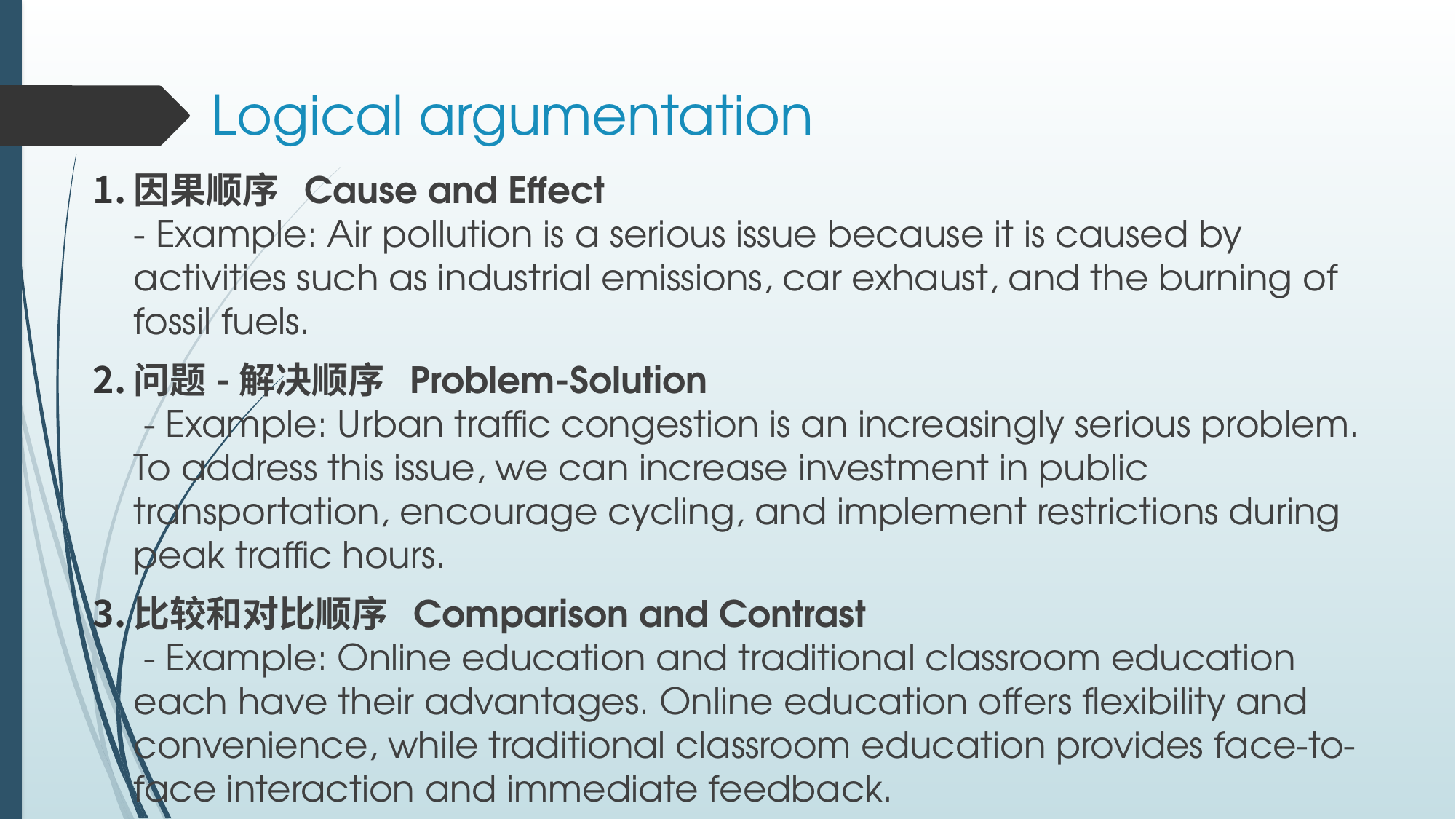

# Logical argumentation
因果顺序  Cause and Effect
- Example: Air pollution is a serious issue because it is caused by activities such as industrial emissions, car exhaust, and the burning of fossil fuels.
问题-解决顺序  Problem-Solution
 - Example: Urban traffic congestion is an increasingly serious problem. To address this issue, we can increase investment in public transportation, encourage cycling, and implement restrictions during peak traffic hours.
⽐较和对⽐顺序  Comparison and Contrast
 - Example: Online education and traditional classroom education each have their advantages. Online education offers flexibility and convenience, while traditional classroom education provides face-to-face interaction and immediate feedback.